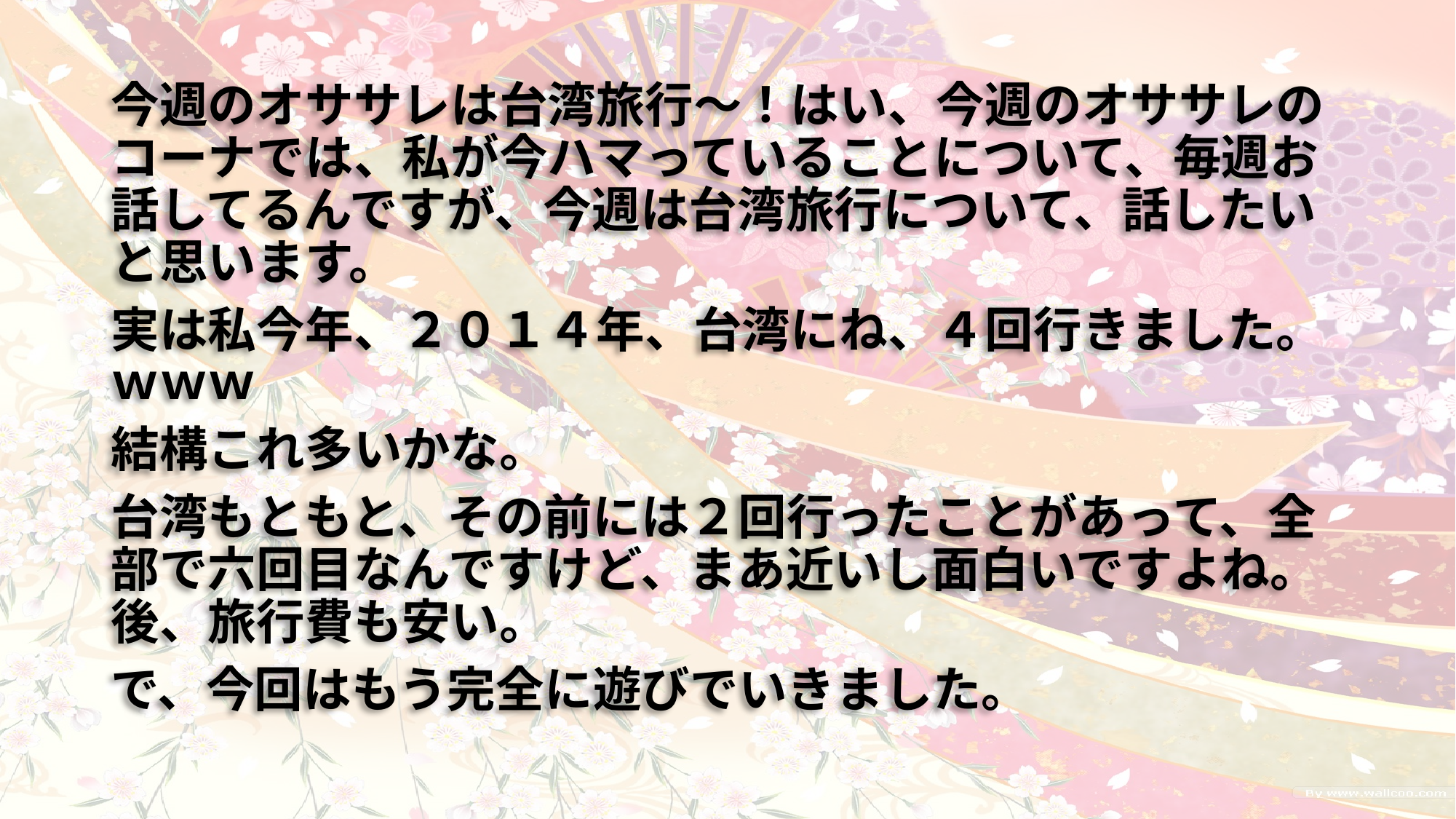

今週のオササレは台湾旅行～！はい、今週のオササレのコーナでは、私が今ハマっていることについて、毎週お話してるんですが、今週は台湾旅行について、話したいと思います。
実は私今年、２０１４年、台湾にね、４回行きました。ｗｗｗ
結構これ多いかな。
台湾もともと、その前には２回行ったことがあって、全部で六回目なんですけど、まあ近いし面白いですよね。後、旅行費も安い。
で、今回はもう完全に遊びでいきました。